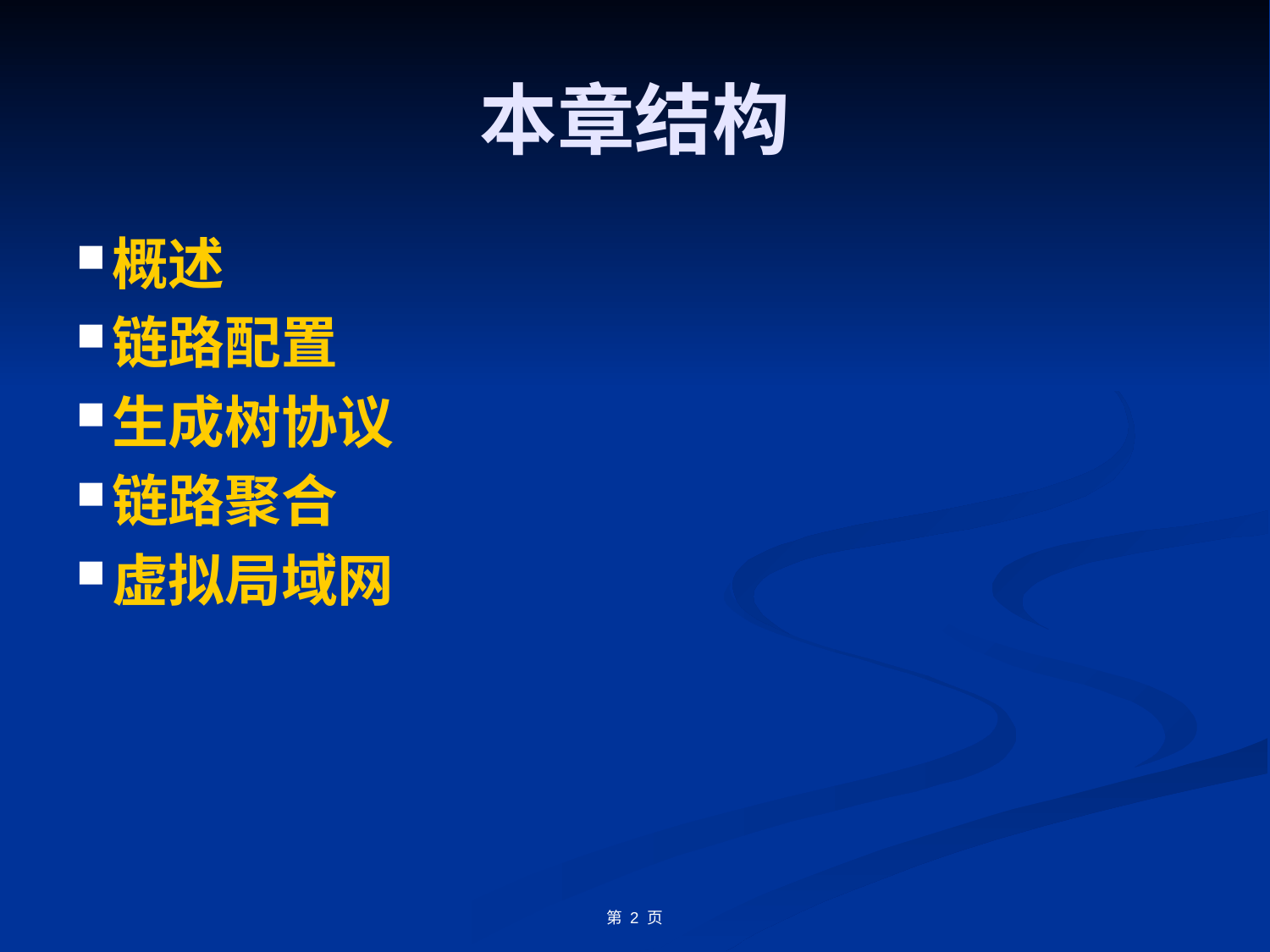

# 本章结构
概述
链路配置
生成树协议
链路聚合
虚拟局域网

第 2 页